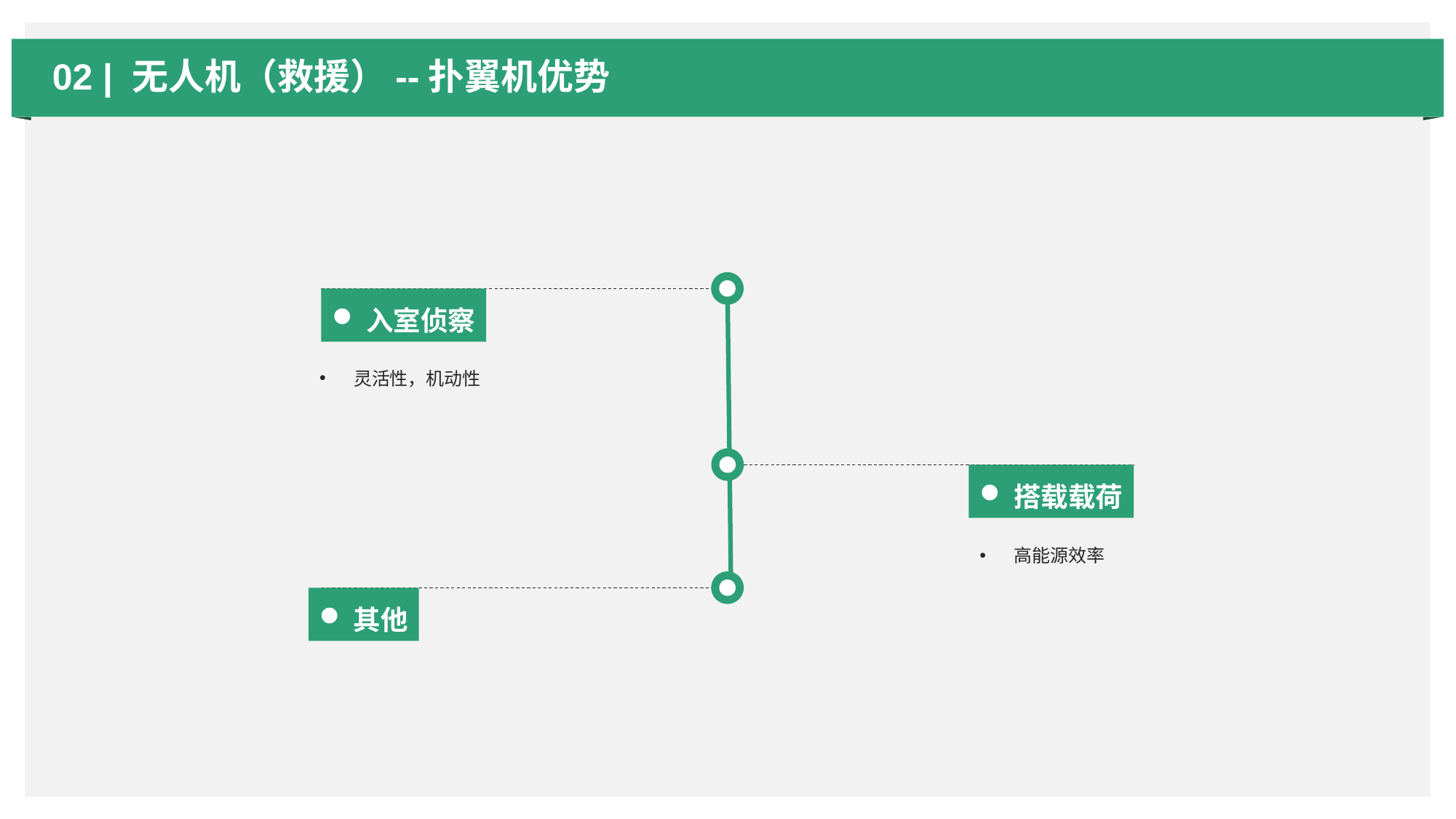

02 | 无人机（救援）--扑翼机优势

入室侦察
灵活性，机动性

搭载载荷
高能源效率

其他